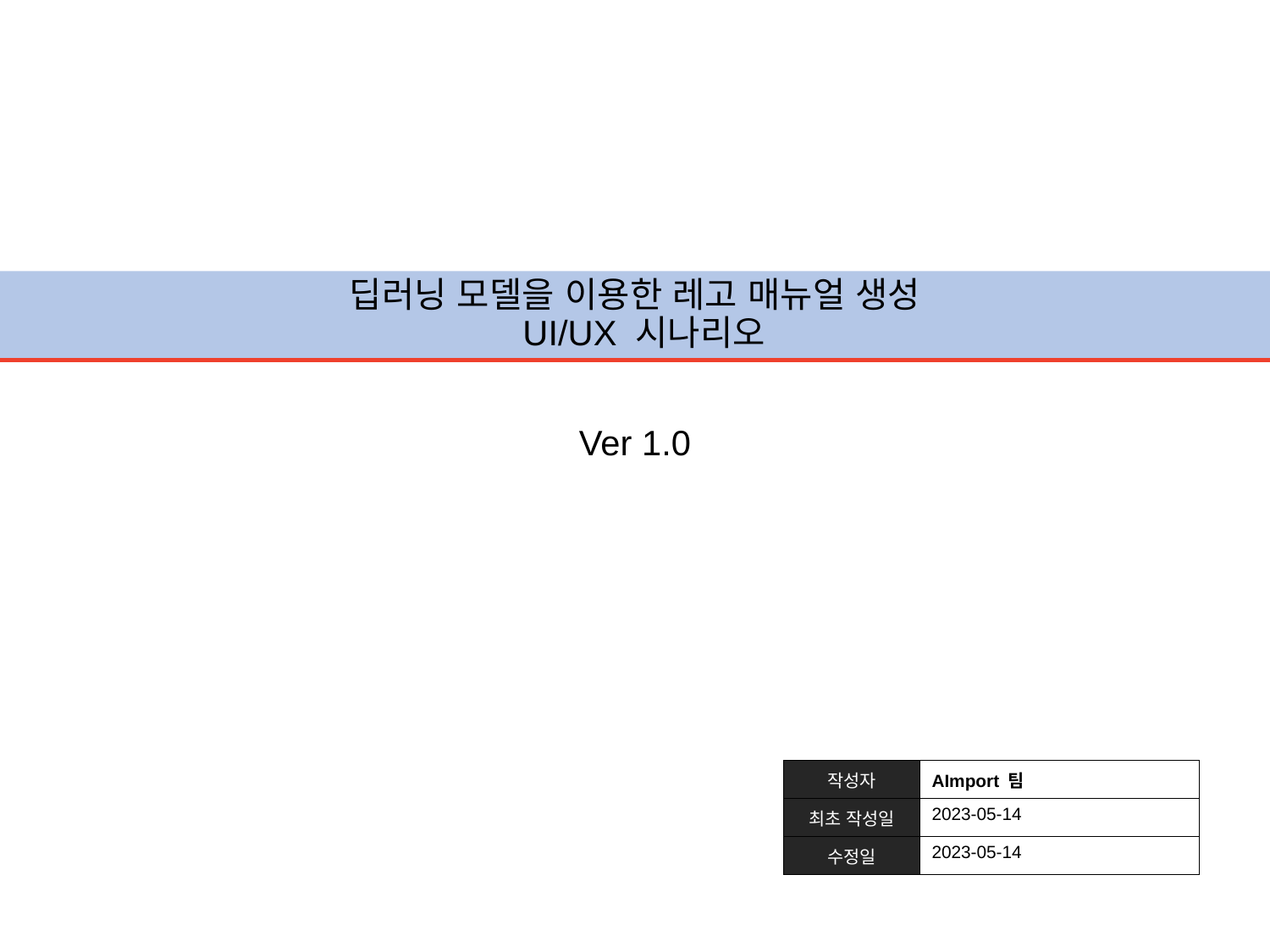

# 딥러닝 모델을 이용한 레고 매뉴얼 생성 UI/UX 시나리오
Ver 1.0
| 작성자 | AImport 팀 |
| --- | --- |
| 최초 작성일 | 2023-05-14 |
| 수정일 | 2023-05-14 |